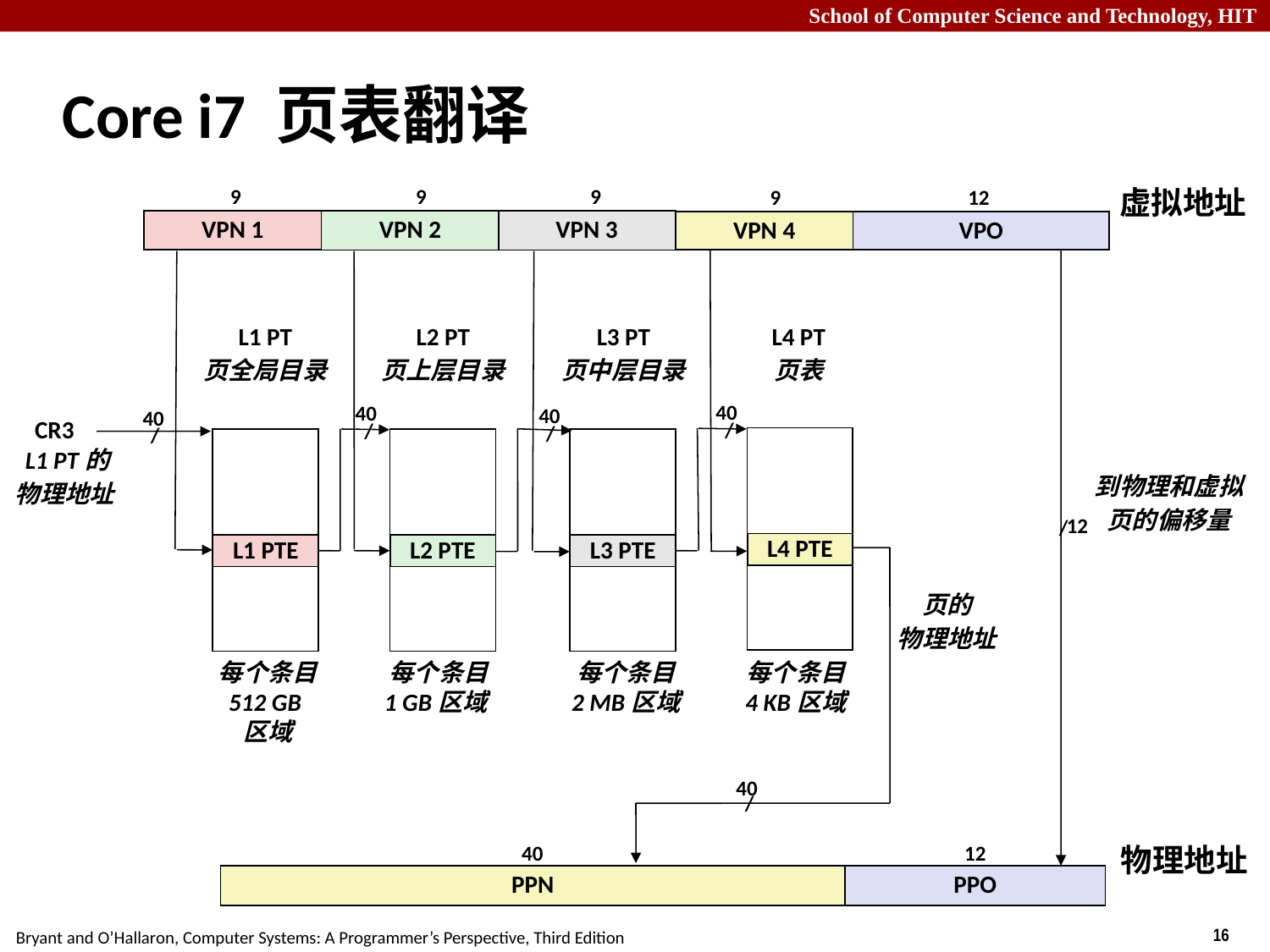

# Core i7 页表翻译
9
9
9
9
12
虚拟地址
VPN 1
VPN 2
VPN 3
VPN 4
VPO

L1 PT
页全局目录
L2 PT
页上层目录
L3 PT
页中层目录
L4 PT
页表
40
40
40
40
/
/
CR3
/
/

 L1 PT的
物理地址
到物理和虚拟
页的偏移量
/
12
L4 PTE
L1 PTE
L2 PTE
L3 PTE

页的
物理地址
每个条目
512 GB
区域
每个条目
1 GB区域

每个条目
2 MB区域
每个条目
4 KB区域
40
/

40
12
物理地址
PPN
PPO